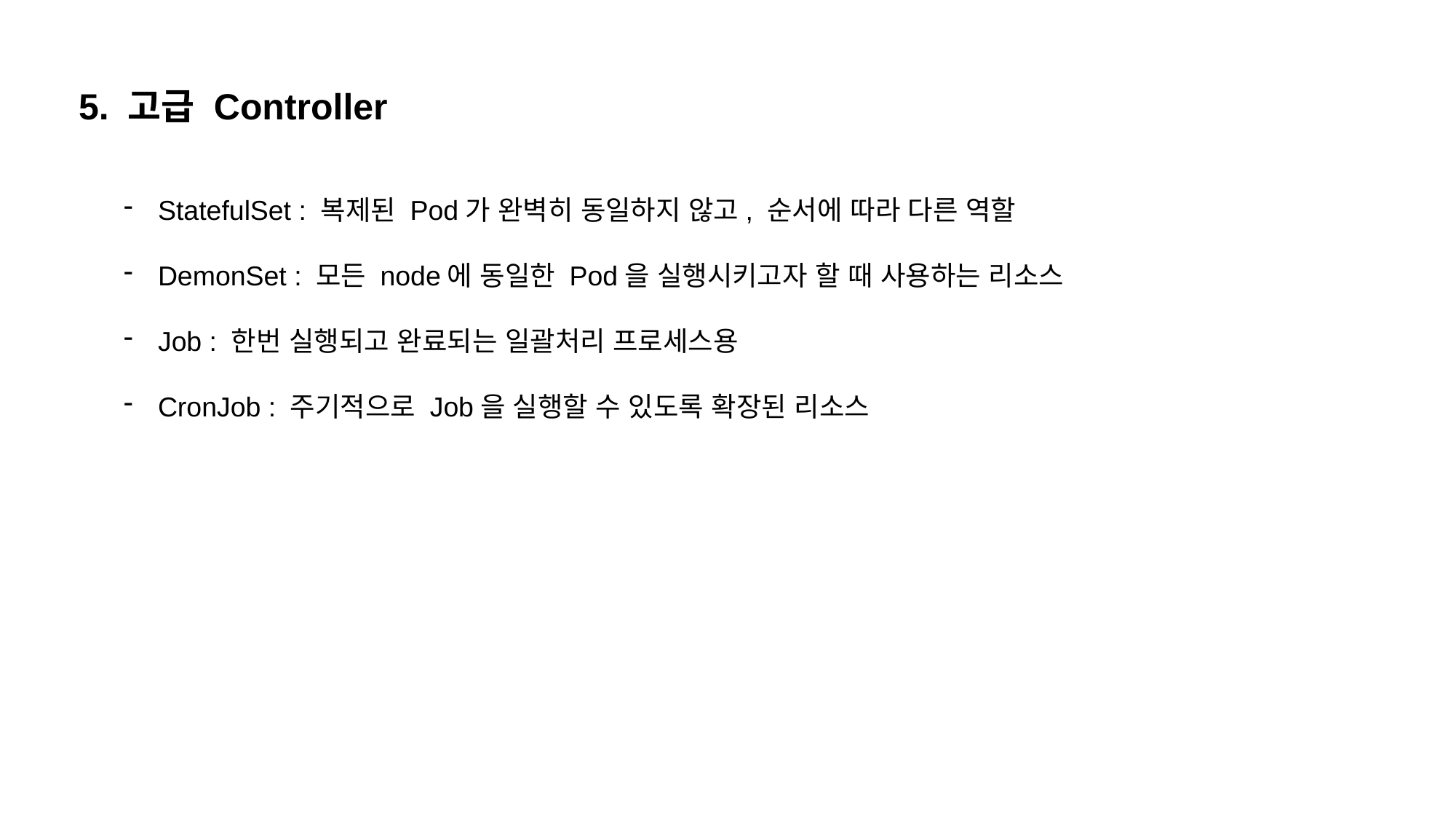

5. 고급 Controller
StatefulSet : 복제된 Pod가 완벽히 동일하지 않고, 순서에 따라 다른 역할

DemonSet : 모든 node에 동일한 Pod을 실행시키고자 할 때 사용하는 리소스

Job : 한번 실행되고 완료되는 일괄처리 프로세스용

CronJob : 주기적으로 Job을 실행할 수 있도록 확장된 리소스